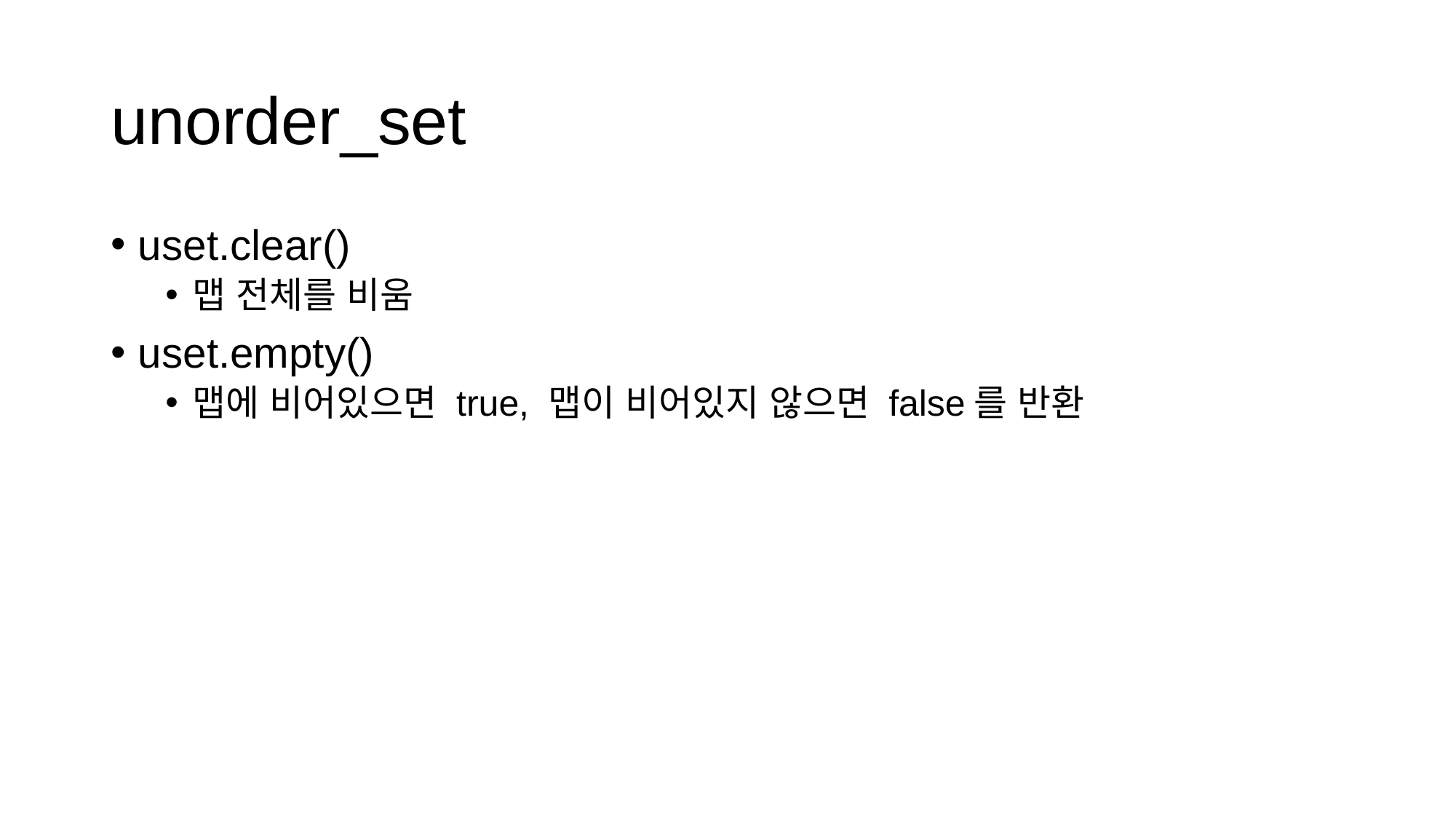

# unorder_set
uset.clear()
맵 전체를 비움
uset.empty()
맵에 비어있으면 true, 맵이 비어있지 않으면 false를 반환